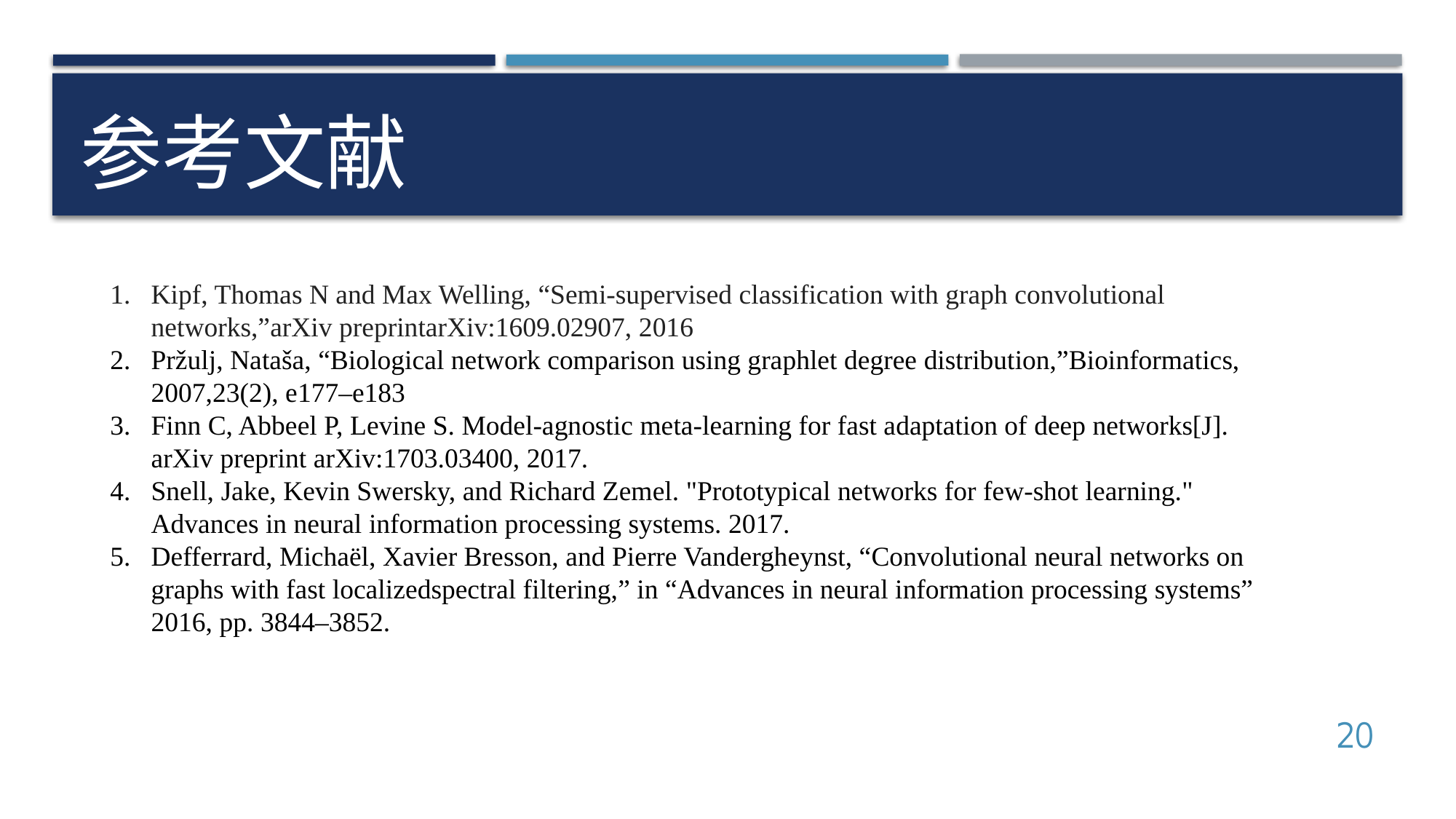

# 参考文献
Kipf, Thomas N and Max Welling, “Semi-supervised classification with graph convolutional networks,”arXiv preprintarXiv:1609.02907, 2016
Pržulj, Nataša, “Biological network comparison using graphlet degree distribution,”Bioinformatics, 2007,23(2), e177–e183
Finn C, Abbeel P, Levine S. Model-agnostic meta-learning for fast adaptation of deep networks[J]. arXiv preprint arXiv:1703.03400, 2017.
Snell, Jake, Kevin Swersky, and Richard Zemel. "Prototypical networks for few-shot learning." Advances in neural information processing systems. 2017.
Defferrard, Michaël, Xavier Bresson, and Pierre Vandergheynst, “Convolutional neural networks on graphs with fast localizedspectral filtering,” in “Advances in neural information processing systems” 2016, pp. 3844–3852.
20